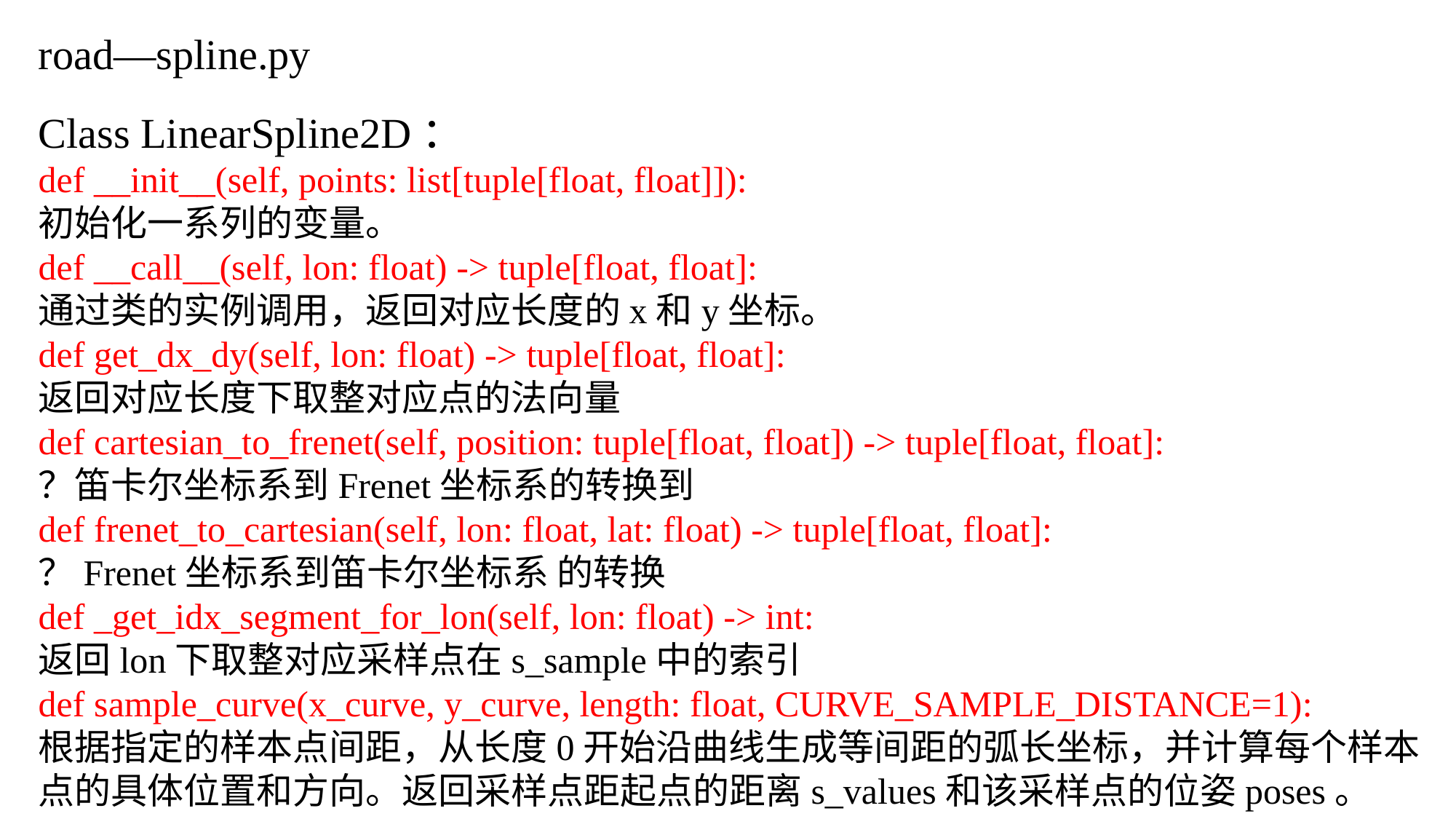

road—spline.py
Class LinearSpline2D：
def __init__(self, points: list[tuple[float, float]]):
初始化一系列的变量。
def __call__(self, lon: float) -> tuple[float, float]:
通过类的实例调用，返回对应长度的x和y坐标。
def get_dx_dy(self, lon: float) -> tuple[float, float]:
返回对应长度下取整对应点的法向量
def cartesian_to_frenet(self, position: tuple[float, float]) -> tuple[float, float]:
？笛卡尔坐标系到Frenet坐标系的转换到
def frenet_to_cartesian(self, lon: float, lat: float) -> tuple[float, float]:
？Frenet坐标系到笛卡尔坐标系 的转换
def _get_idx_segment_for_lon(self, lon: float) -> int:
返回lon下取整对应采样点在s_sample中的索引
def sample_curve(x_curve, y_curve, length: float, CURVE_SAMPLE_DISTANCE=1):
根据指定的样本点间距，从长度0开始沿曲线生成等间距的弧长坐标，并计算每个样本点的具体位置和方向。返回采样点距起点的距离s_values和该采样点的位姿poses。